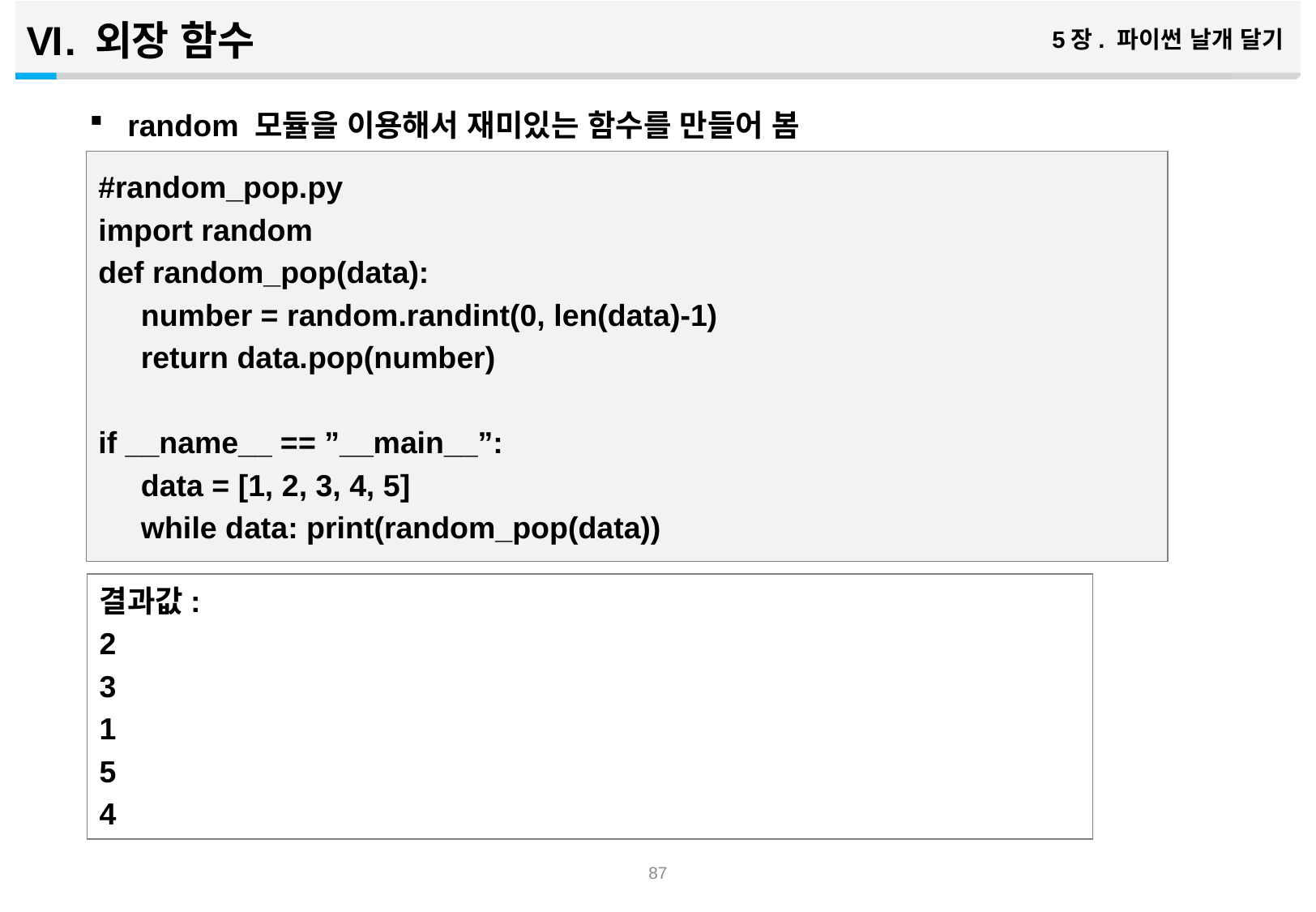

외장 함수
5장. 파이썬 날개 달기
random 모듈을 이용해서 재미있는 함수를 만들어 봄

#random_pop.py
import random
def random_pop(data):
     number = random.randint(0, len(data)-1)
     return data.pop(number)

if __name__ == ”__main__”:
     data = [1, 2, 3, 4, 5]
     while data: print(random_pop(data))
결과값:
2
3
1
5
4
87